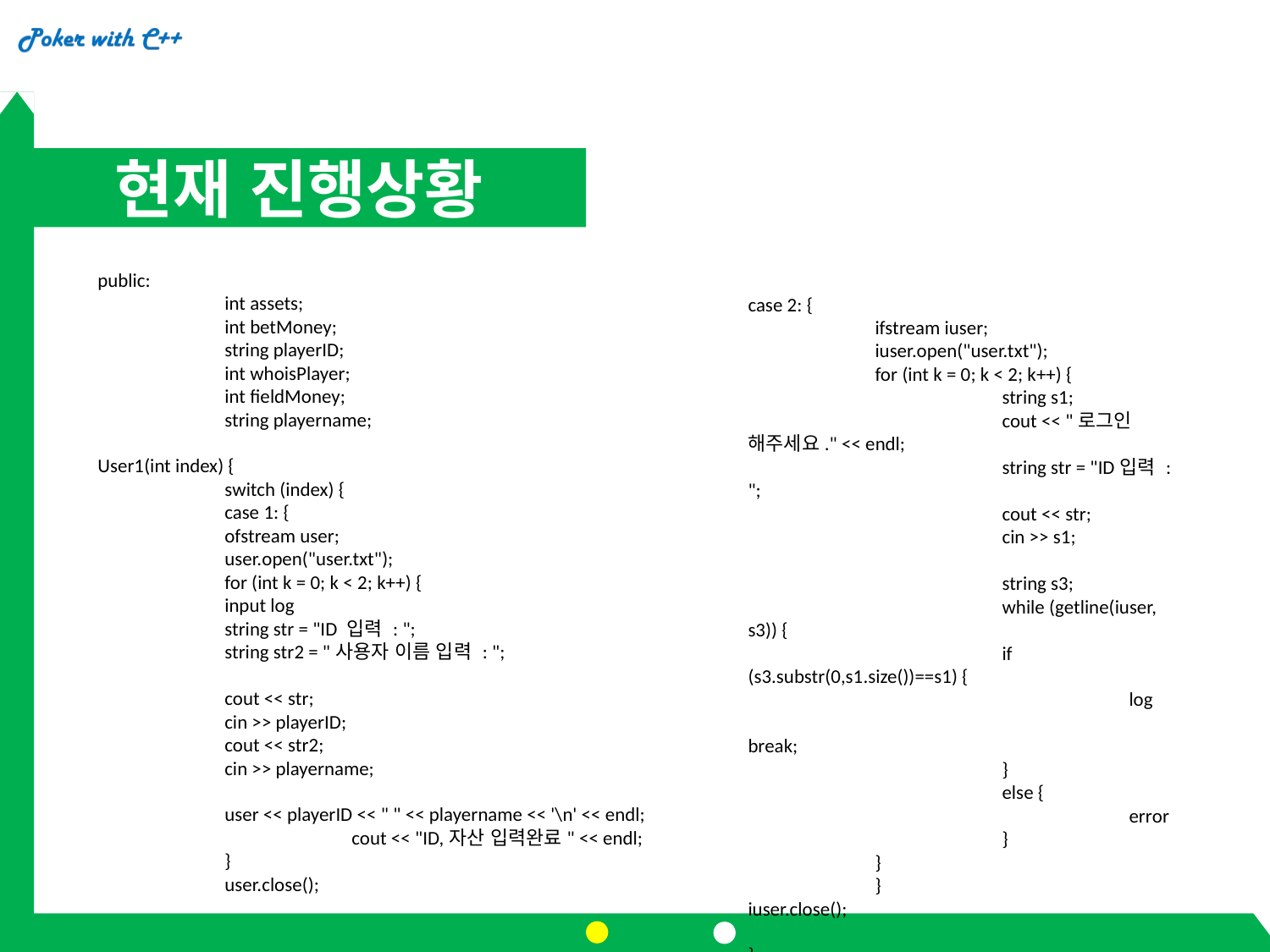

현재 진행상황
public:
	int assets;
	int betMoney;
	string playerID;
	int whoisPlayer;
	int fieldMoney;
	string playername;

User1(int index) {
	switch (index) {
	case 1: {
	ofstream user;
	user.open("user.txt");
	for (int k = 0; k < 2; k++) {
	input log
	string str = "ID 입력 : ";
	string str2 = "사용자 이름 입력 : ";

	cout << str;
	cin >> playerID;
	cout << str2;
	cin >> playername;

	user << playerID << " " << playername << '\n' << endl;
		cout << "ID,자산 입력완료" << endl;
	}
	user.close();
case 2: {
	ifstream iuser;
	iuser.open("user.txt");
	for (int k = 0; k < 2; k++) {
		string s1;
		cout << "로그인 해주세요." << endl;
		string str = "ID입력 : ";
		cout << str;
		cin >> s1;

		string s3;
		while (getline(iuser, s3)) {
		if (s3.substr(0,s1.size())==s1) {
			log
			break;
		}
		else {
			error
		}
	}
	}
iuser.close();

};